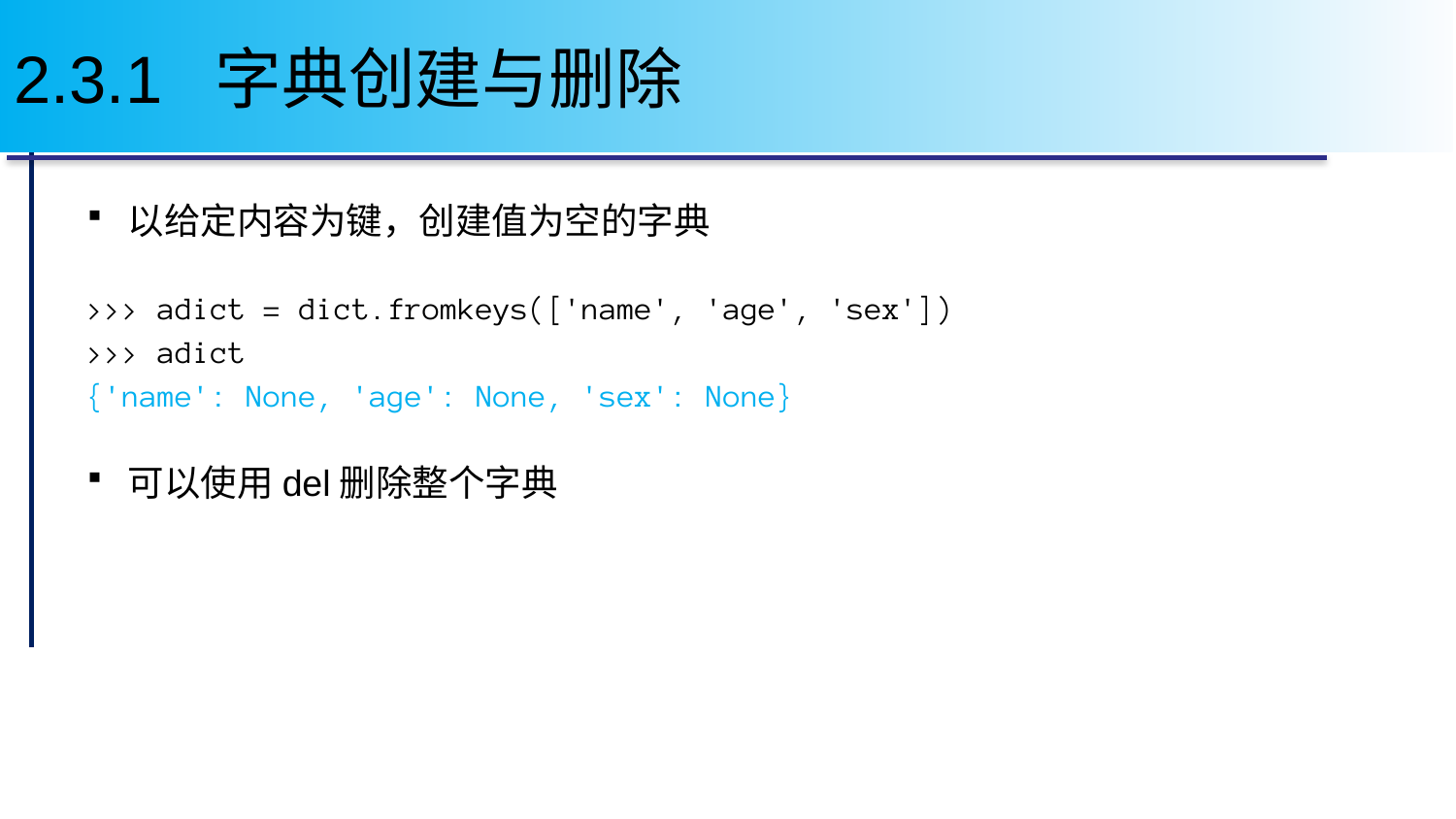

# 2.3.1  字典创建与删除
以给定内容为键，创建值为空的字典

>>> adict = dict.fromkeys(['name', 'age', 'sex'])
>>> adict
{'name': None, 'age': None, 'sex': None}

可以使用del删除整个字典